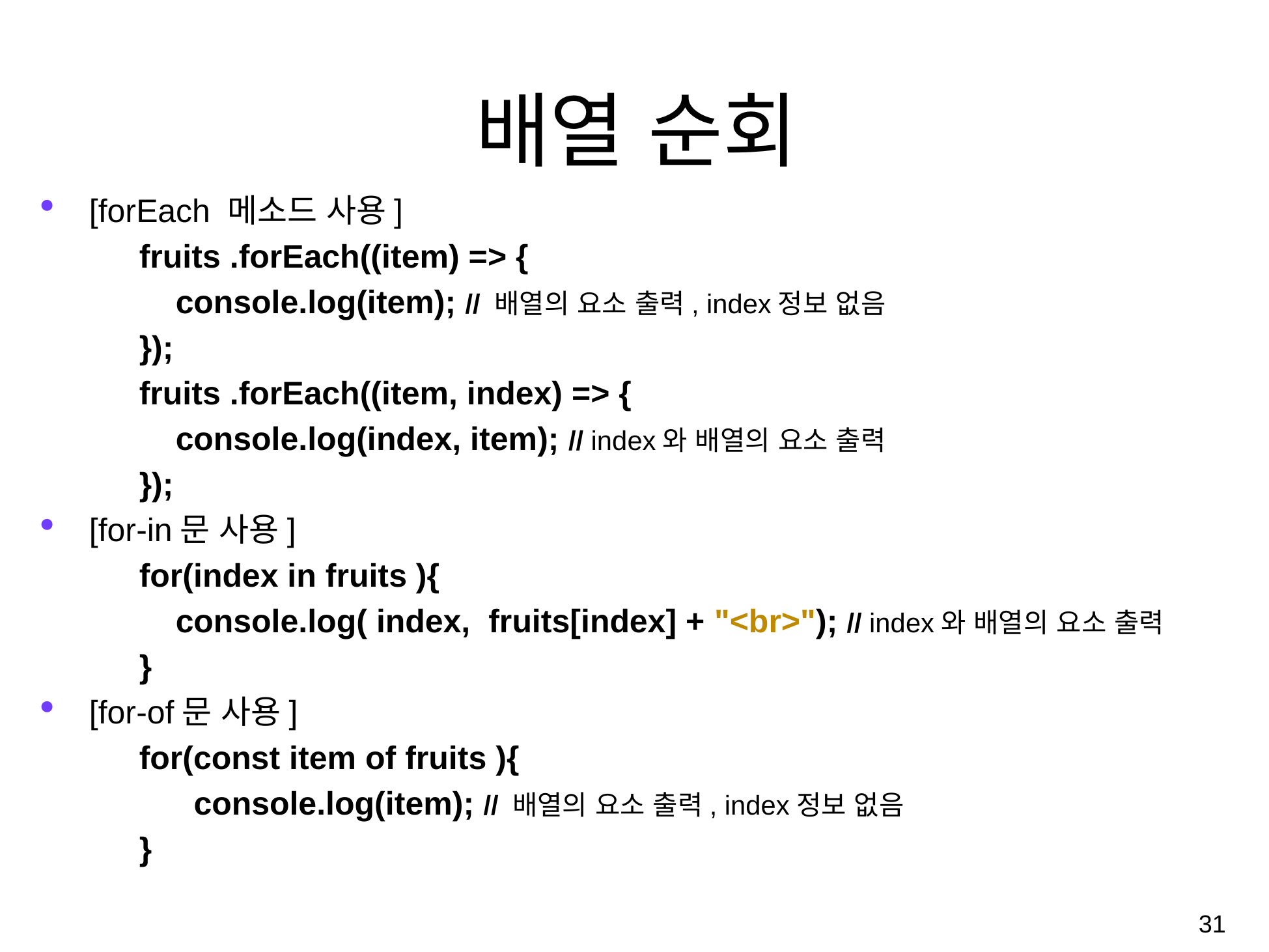

배열 순회
[forEach 메소드 사용]
	fruits .forEach((item) => {
      	    console.log(item); // 배열의 요소 출력, index정보 없음
	});
	fruits .forEach((item, index) => {
     	    console.log(index, item); // index와 배열의 요소 출력
	});
[for-in문 사용]
	for(index in fruits ){
        	    console.log( index,  fruits[index] + "<br>"); // index와 배열의 요소 출력
    	}
[for-of문 사용]
	for(const item of fruits ){
	      console.log(item); // 배열의 요소 출력, index정보 없음
	}
31